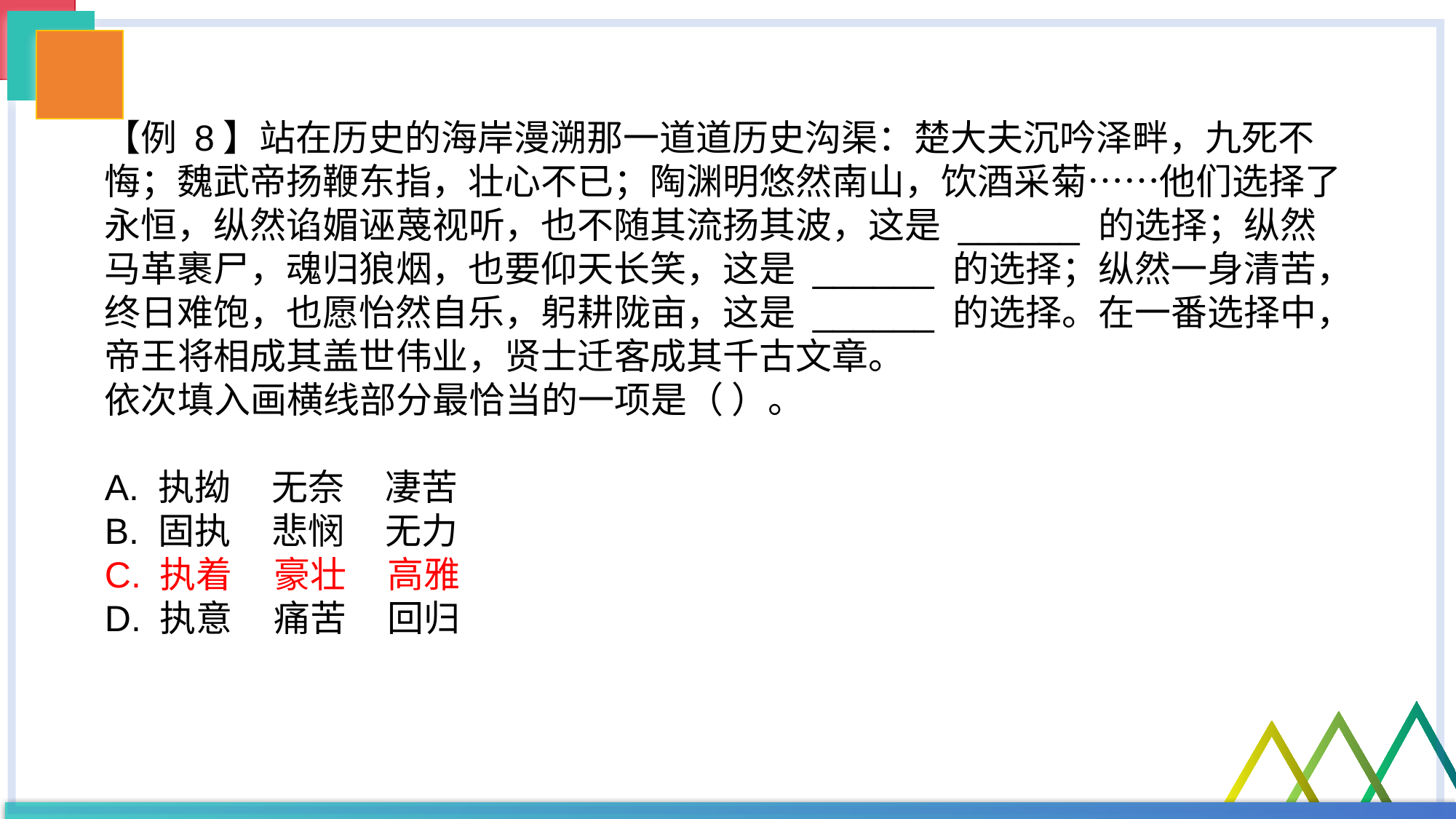

【例 8】站在历史的海岸漫溯那一道道历史沟渠：楚大夫沉吟泽畔，九死不悔；魏武帝扬鞭东指，壮心不已；陶渊明悠然南山，饮酒采菊……他们选择了永恒，纵然谄媚诬蔑视听，也不随其流扬其波，这是 ______ 的选择；纵然马革裹尸，魂归狼烟，也要仰天长笑，这是 ______ 的选择；纵然一身清苦，终日难饱，也愿怡然自乐，躬耕陇亩，这是 ______ 的选择。在一番选择中，帝王将相成其盖世伟业，贤士迁客成其千古文章。
依次填入画横线部分最恰当的一项是（ ）。

A. 执拗     无奈     凄苦
B. 固执     悲悯     无力
C. 执着     豪壮     高雅
D. 执意     痛苦     回归